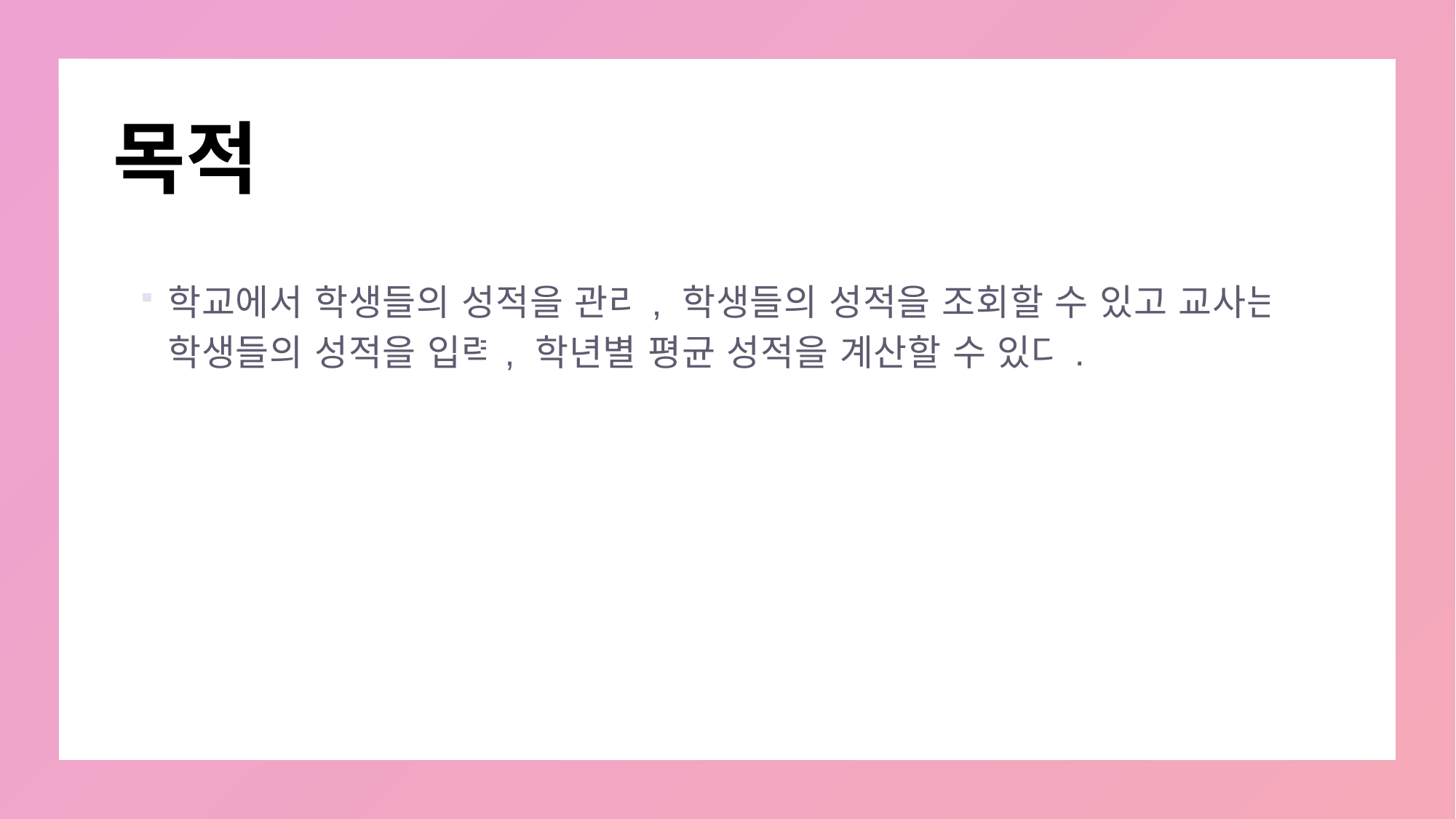

# 목적
학교에서 학생들의 성적을 관리, 학생들의 성적을 조회할 수 있고 교사는 학생들의 성적을 입력, 학년별 평균 성적을 계산할 수 있다.